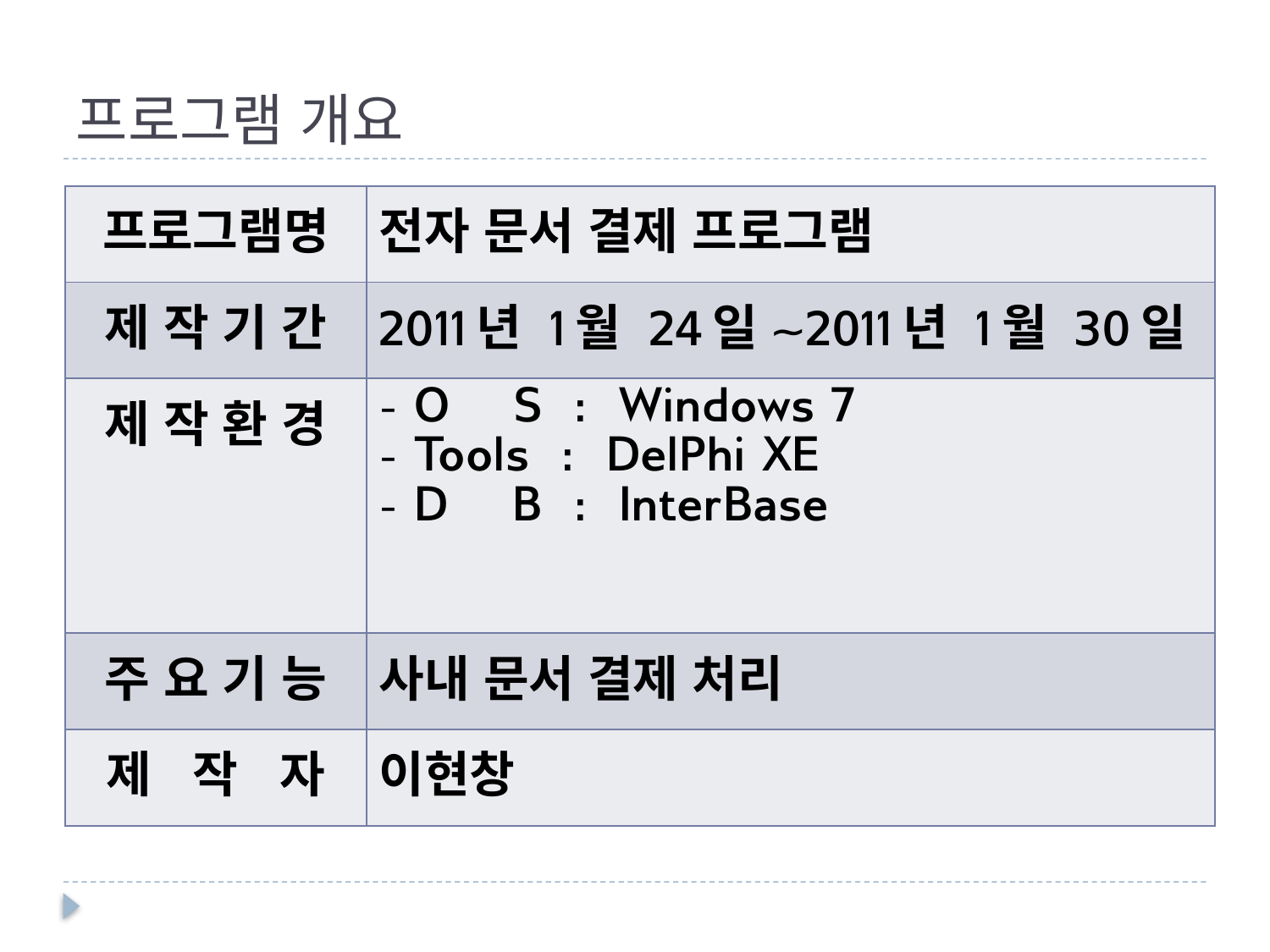

# 프로그램 개요
| 프로그램명 | 전자 문서 결제 프로그램 |
| --- | --- |
| 제 작 기 간 | 2011년 1월 24일~2011년 1월 30일 |
| 제 작 환 경 | - O S : Windows 7 - Tools : DelPhi XE - D B : InterBase |
| 주 요 기 능 | 사내 문서 결제 처리 |
| 제 작 자 | 이현창 |